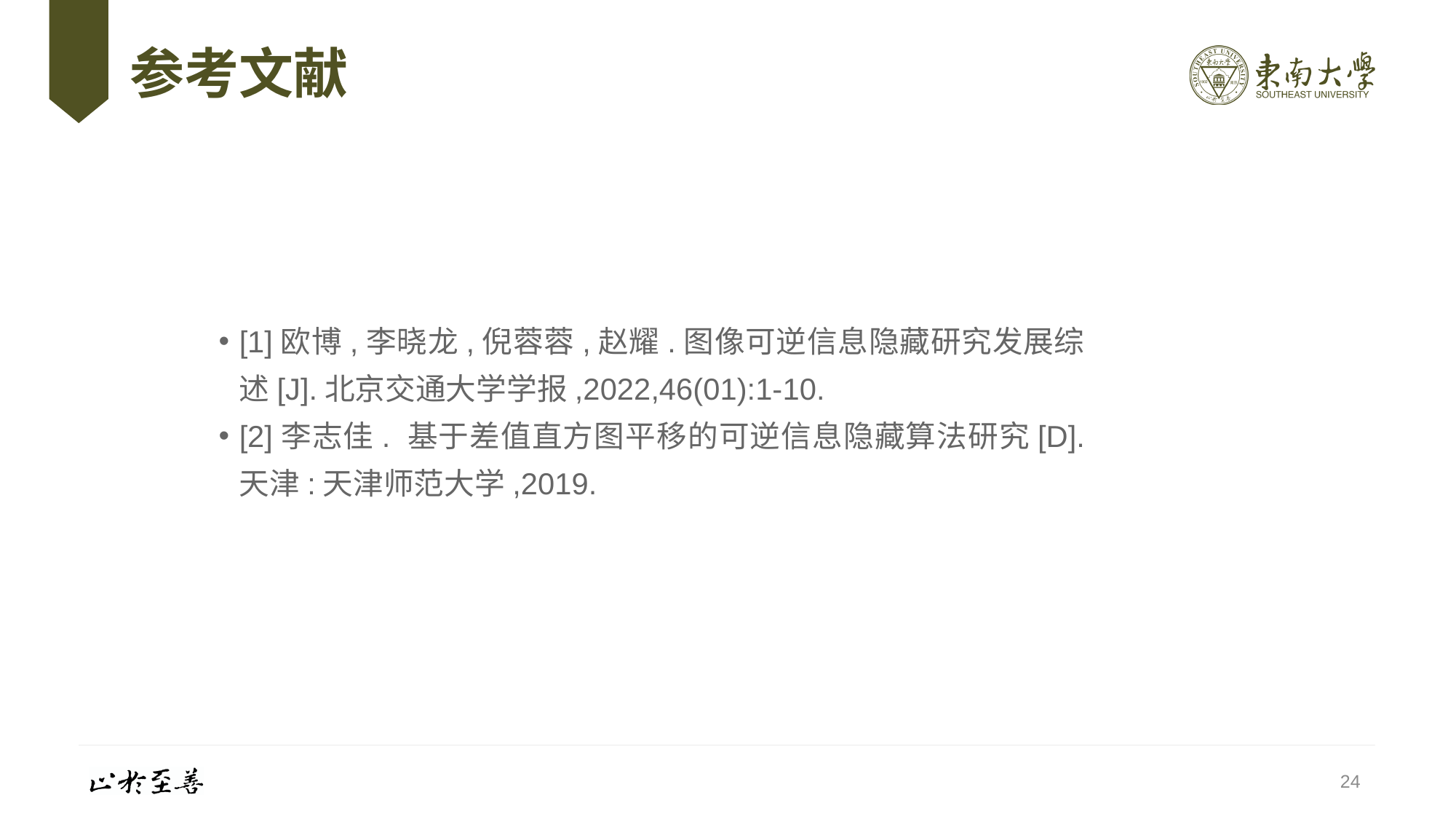

# 参考文献
[1]欧博,李晓龙,倪蓉蓉,赵耀.图像可逆信息隐藏研究发展综述[J].北京交通大学学报,2022,46(01):1-10.
[2]李志佳. 基于差值直方图平移的可逆信息隐藏算法研究[D]. 天津:天津师范大学,2019.
24